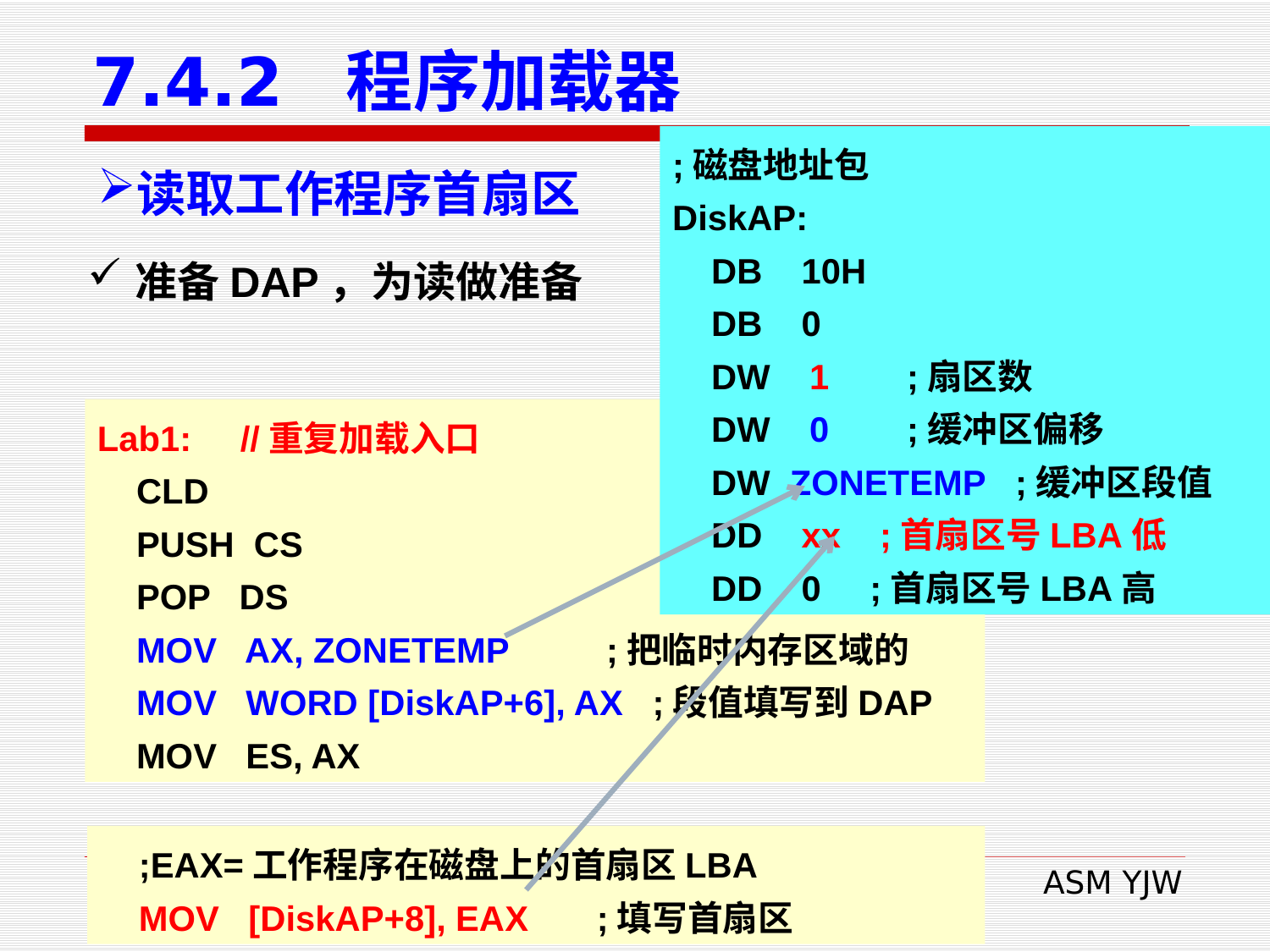

# 7.4.2  程序加载器
;磁盘地址包
DiskAP:
    DB    10H
    DB    0
    DW    1        ;扇区数
    DW    0        ;缓冲区偏移
    DW  ZONETEMP   ;缓冲区段值
    DD    xx    ;首扇区号LBA低
    DD    0     ;首扇区号LBA高
读取工作程序首扇区
准备DAP，为读做准备
Lab1:     //重复加载入口
    CLD
    PUSH  CS
    POP   DS
    MOV   AX, ZONETEMP          ;把临时内存区域的
    MOV   WORD [DiskAP+6], AX   ;段值填写到DAP
    MOV   ES, AX
    ;EAX=工作程序在磁盘上的首扇区LBA
    MOV   [DiskAP+8], EAX       ;填写首扇区